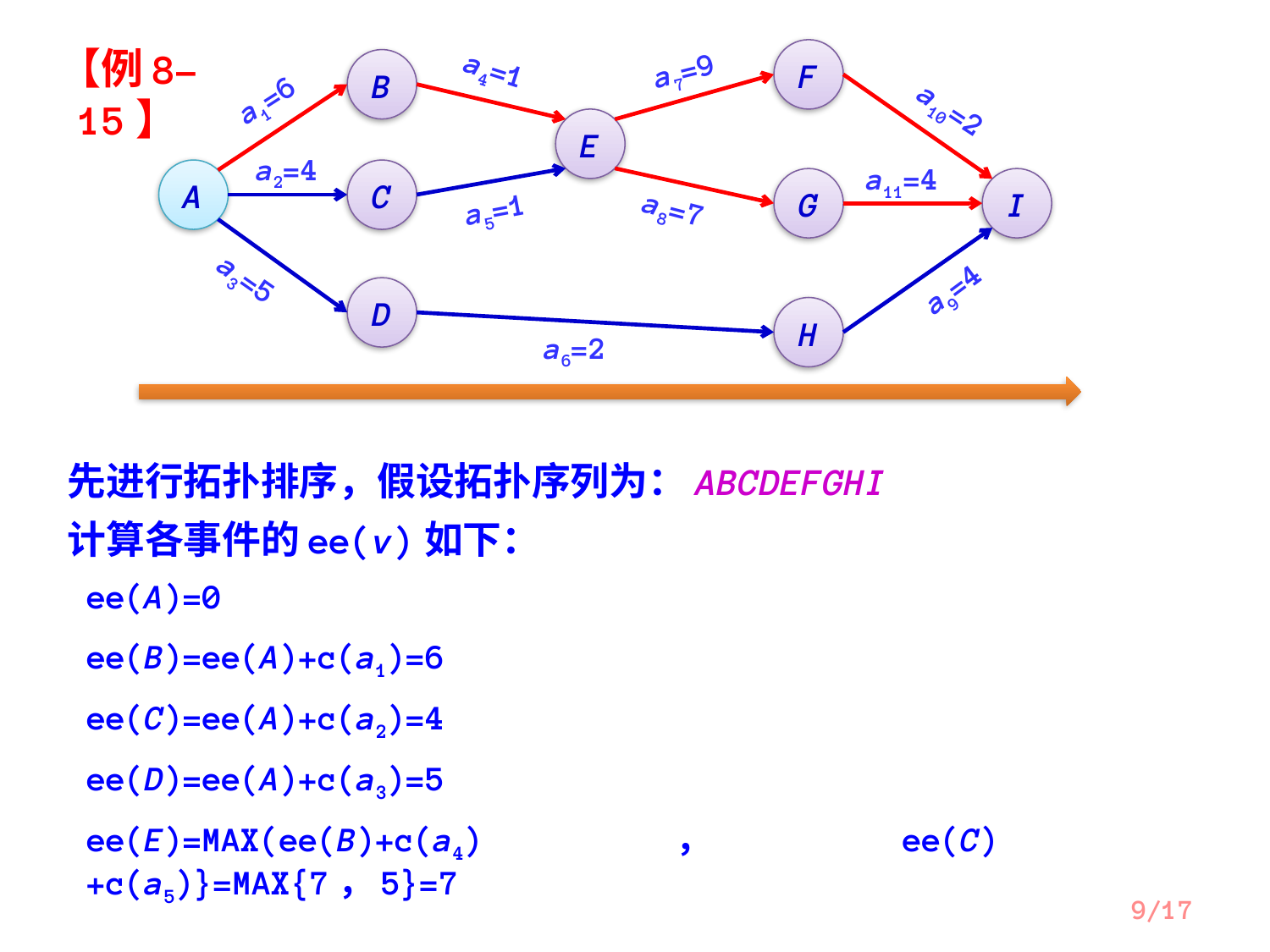

【例8-15】
F
B
a4=1
a7=9
a1=6
a10=2
E
a2=4
a11=4
A
C
G
I
a5=1
a8=7
a3=5
a9=4
D
H
a6=2

先进行拓扑排序，假设拓扑序列为：ABCDEFGHI
计算各事件的ee(v)如下：
ee(A)=0
ee(B)=ee(A)+c(a1)=6
ee(C)=ee(A)+c(a2)=4
ee(D)=ee(A)+c(a3)=5
ee(E)=MAX(ee(B)+c(a4)，ee(C)+c(a5)}=MAX{7，5}=7
9/17